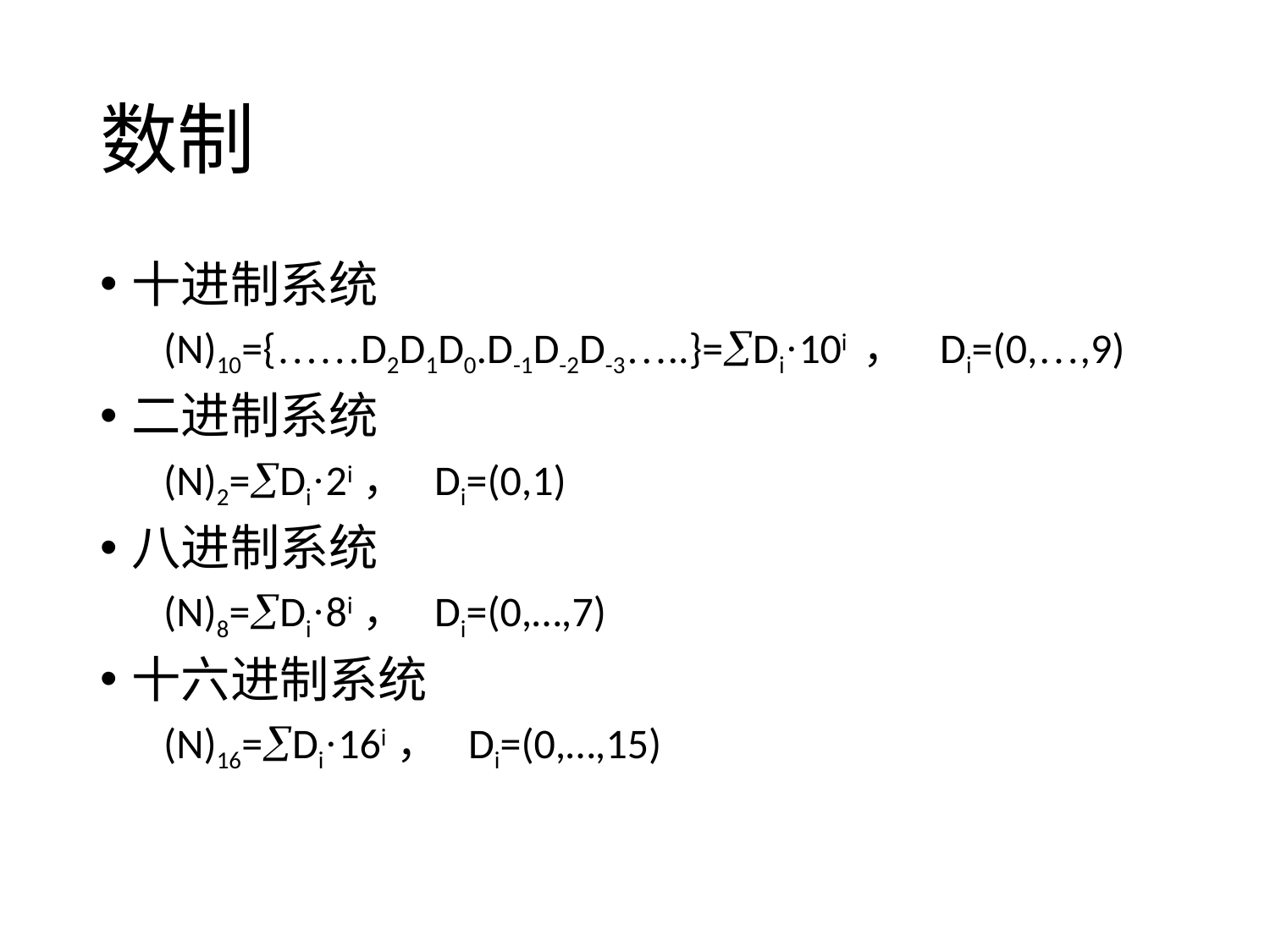

# 数制
十进制系统
(N)10={……D2D1D0.D-1D-2D-3…..}=∑Di·10i ，   Di=(0,…,9)
二进制系统
(N)2=∑Di·2i，  Di=(0,1)
八进制系统
(N)8=∑Di·8i，  Di=(0,…,7)
十六进制系统
(N)16=∑Di·16i，  Di=(0,…,15)